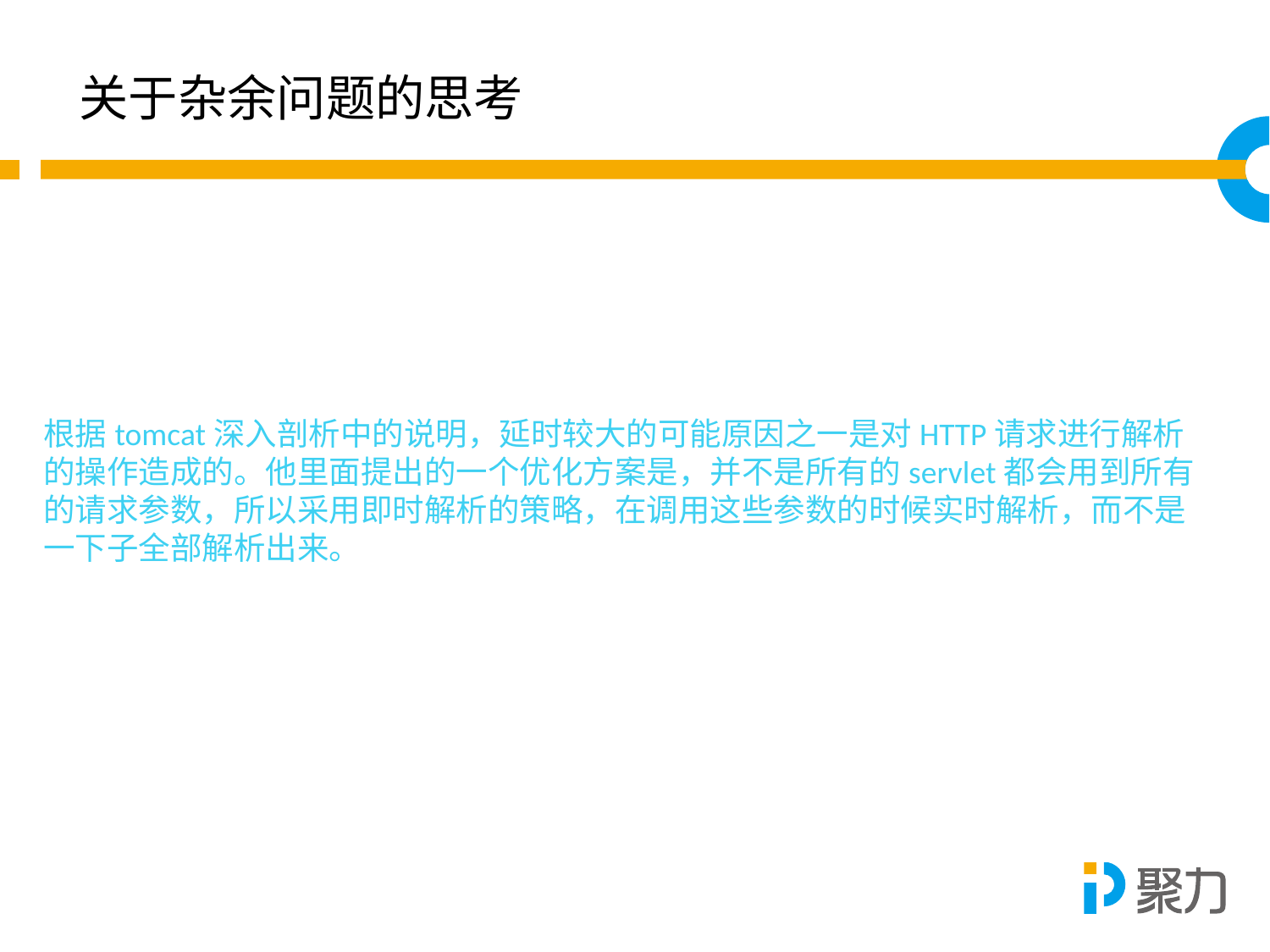

关于杂余问题的思考
根据tomcat深入剖析中的说明，延时较大的可能原因之一是对HTTP请求进行解析的操作造成的。他里面提出的一个优化方案是，并不是所有的servlet都会用到所有的请求参数，所以采用即时解析的策略，在调用这些参数的时候实时解析，而不是一下子全部解析出来。